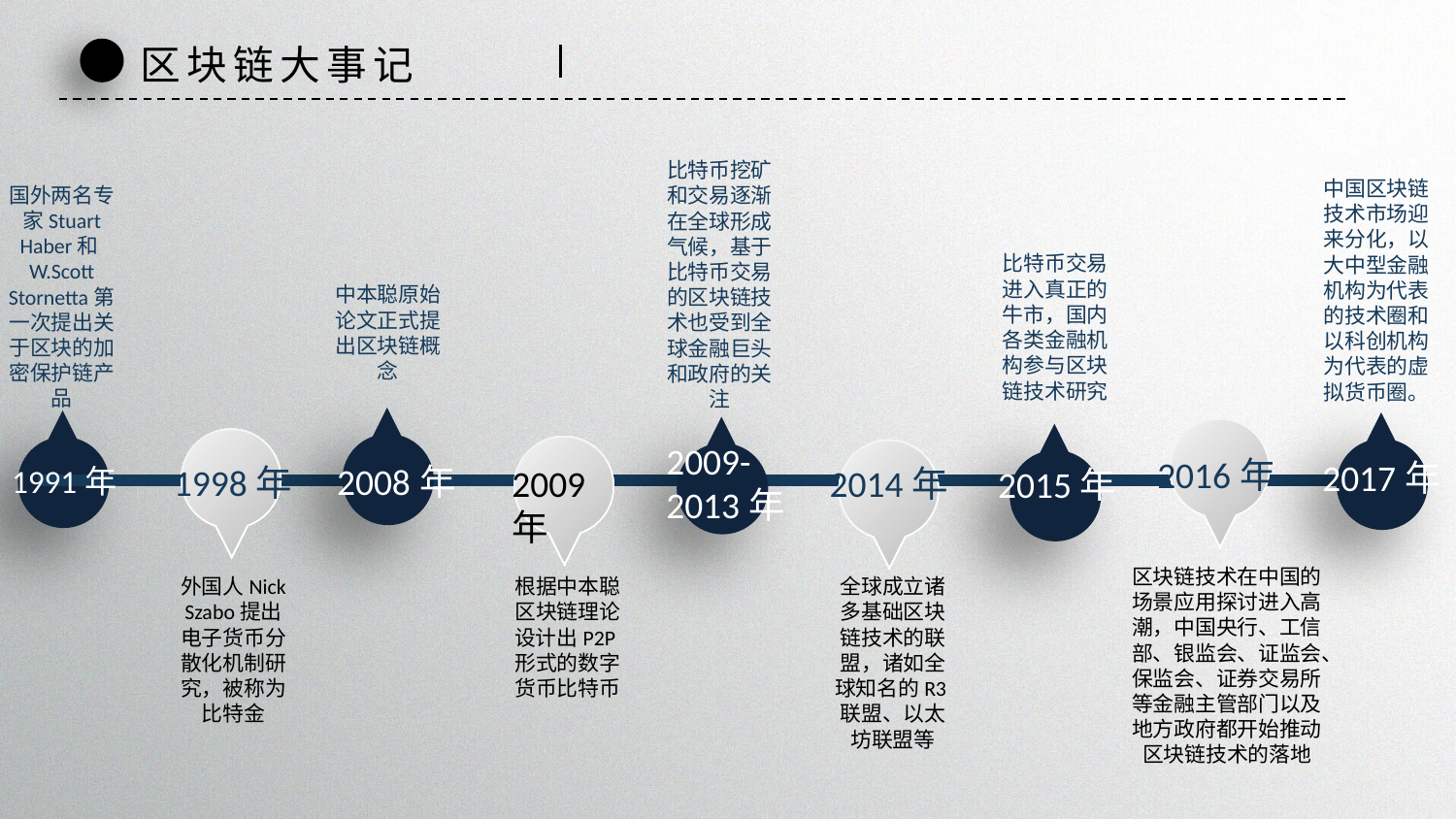

区块链大事记

比特币挖矿和交易逐渐在全球形成气候，基于比特币交易的区块链技术也受到全球金融巨头和政府的关注
发现问题是解决问题的先决条件，但仅仅满足有提出问题是不够的，提出问题的目的是为了有效解决问题。人
生就是解决一系列问题的过程。个体克服生活、学习、实践中新的矛盾时的复杂心理活动，其中主要是思维活
动。教育心理学着重研究学生学习知识、应用知识中的问题解决。
中国区块链技术市场迎来分化，以大中型金融机构为代表的技术圈和以科创机构为代表的虚拟货币圈。
国外两名专家Stuart Haber和W.Scott Stornetta第一次提出关于区块的加密保护链产品
比特币交易进入真正的牛市，国内各类金融机构参与区块链技术研究
中本聪原始论文正式提出区块链概念

2009-
2013年

2016年
2017年
2008年
1998年
2009年
2014年
1991年
2015年
区块链技术在中国的场景应用探讨进入高潮，中国央行、工信部、银监会、证监会、保监会、证券交易所等金融主管部门以及地方政府都开始推动区块链技术的落地
根据中本聪区块链理论设计出P2P形式的数字货币比特币
全球成立诸多基础区块链技术的联盟，诸如全球知名的R3联盟、以太坊联盟等
外国人Nick Szabo提出电子货币分散化机制研究，被称为比特金